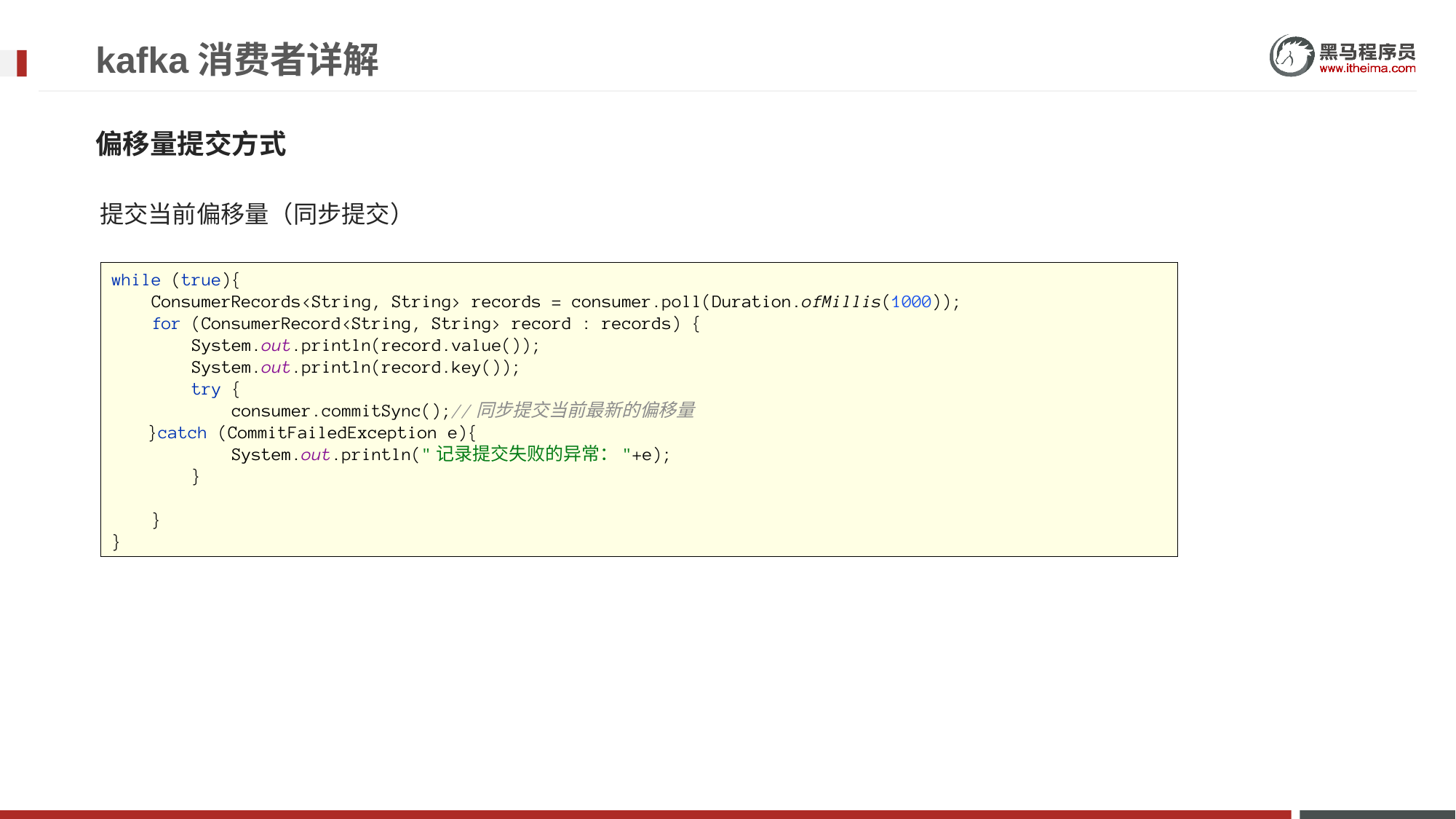

# kafka消费者详解
偏移量提交方式
提交当前偏移量（同步提交）
while (true){
    ConsumerRecords<String, String> records = consumer.poll(Duration.ofMillis(1000));
    for (ConsumerRecord<String, String> record : records) {
        System.out.println(record.value());
        System.out.println(record.key());
        try {
            consumer.commitSync();//同步提交当前最新的偏移量
        }catch (CommitFailedException e){
            System.out.println("记录提交失败的异常："+e);
        }
    }
}